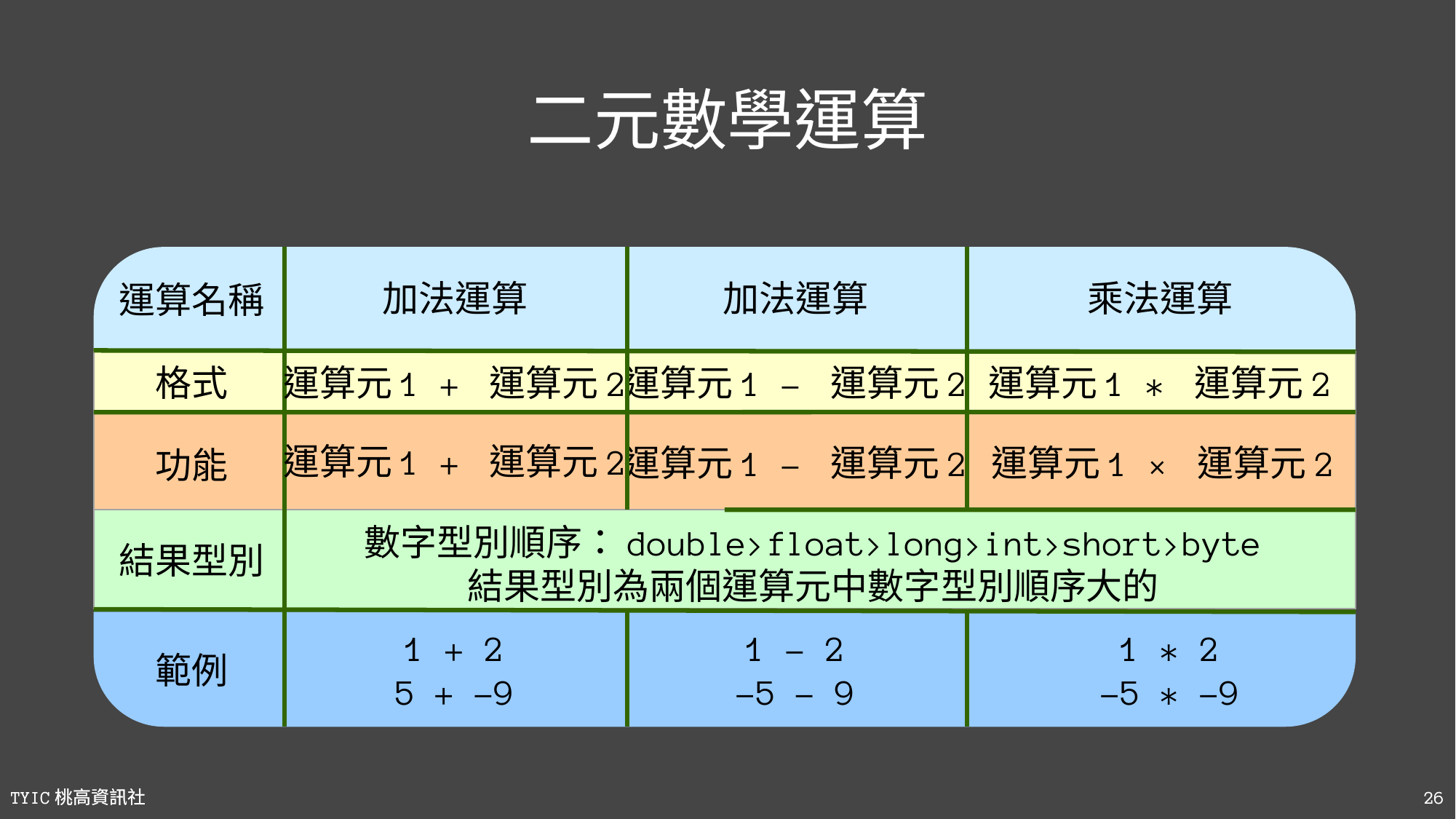

# 二元數學運算

加法運算
加法運算
乘法運算
運算名稱

運算元1 + 運算元2
運算元1 - 運算元2
運算元1 * 運算元2
格式

運算元1 + 運算元2
運算元1 - 運算元2
運算元1 × 運算元2
功能

數字型別順序：double>float>long>int>short>byte
結果型別為兩個運算元中數字型別順序大的
結果型別

1 + 2
5 + -9
1 - 2
-5 - 9
1 * 2
-5 * -9
範例